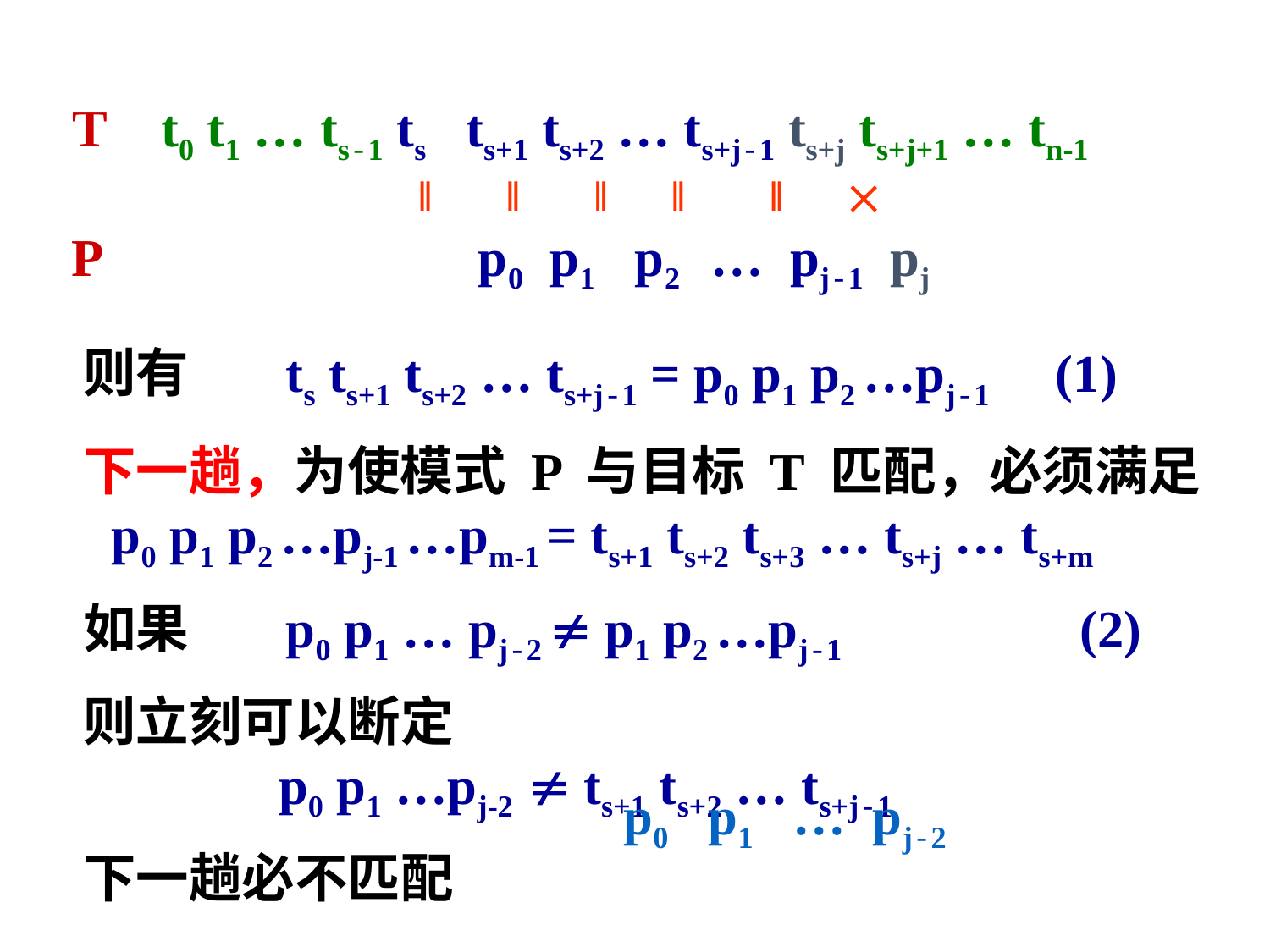

T    t0 t1 … ts-1 ts   ts+1 ts+2 … ts+j-1 ts+j ts+j+1 … tn-1
                           ‖       ‖       ‖      ‖        ‖      ×
 P	                      p0  p1   p2    …  pj-1  pj

 则有       ts ts+1 ts+2 … ts+j-1 = p0 p1 p2 …pj-1     (1)

 下一趟，为使模式 P 与目标 T 匹配，必须满足
    p0 p1 p2 …pj-1 …pm-1 = ts+1 ts+2 ts+3 … ts+j … ts+m

 如果       p0 p1 … pj-2 ≠ p1 p2 …pj-1      	          (2)

 则立刻可以断定
 	       p0 p1 …pj-2  ≠ ts+1 ts+2 … ts+j-1

 下一趟必不匹配
p0   p1   …  pj-2